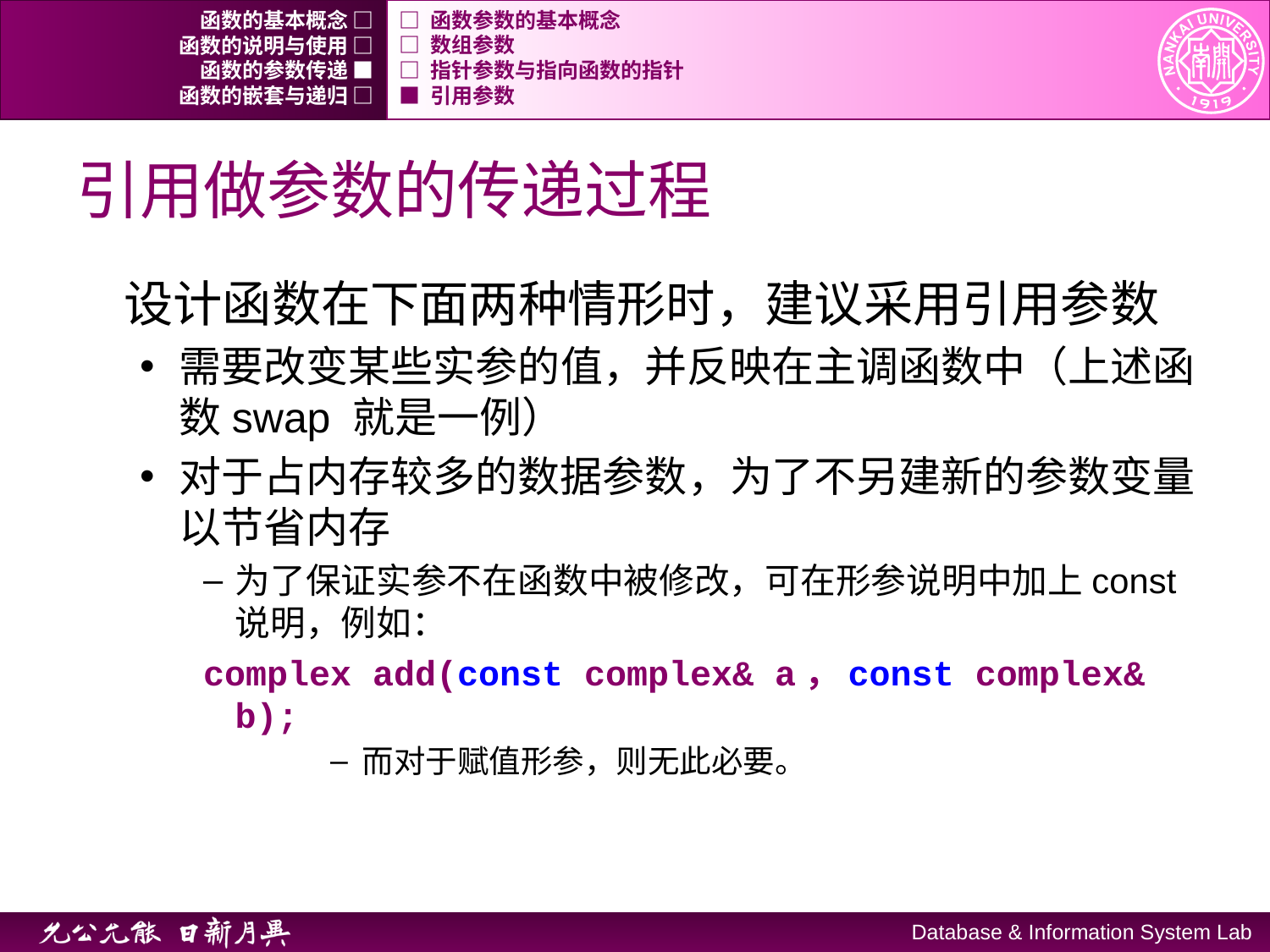

函数的基本概念 □
□ 函数参数的基本概念
函数的说明与使用 □
□ 数组参数
函数的参数传递 ■
□ 指针参数与指向函数的指针
函数的嵌套与递归 □
■ 引用参数
# 引用做参数的传递过程
设计函数在下面两种情形时，建议采用引用参数
需要改变某些实参的值，并反映在主调函数中（上述函数swap 就是一例）
对于占内存较多的数据参数，为了不另建新的参数变量以节省内存
为了保证实参不在函数中被修改，可在形参说明中加上const 说明，例如：
complex add(const complex& a，const complex& b);
而对于赋值形参，则无此必要。